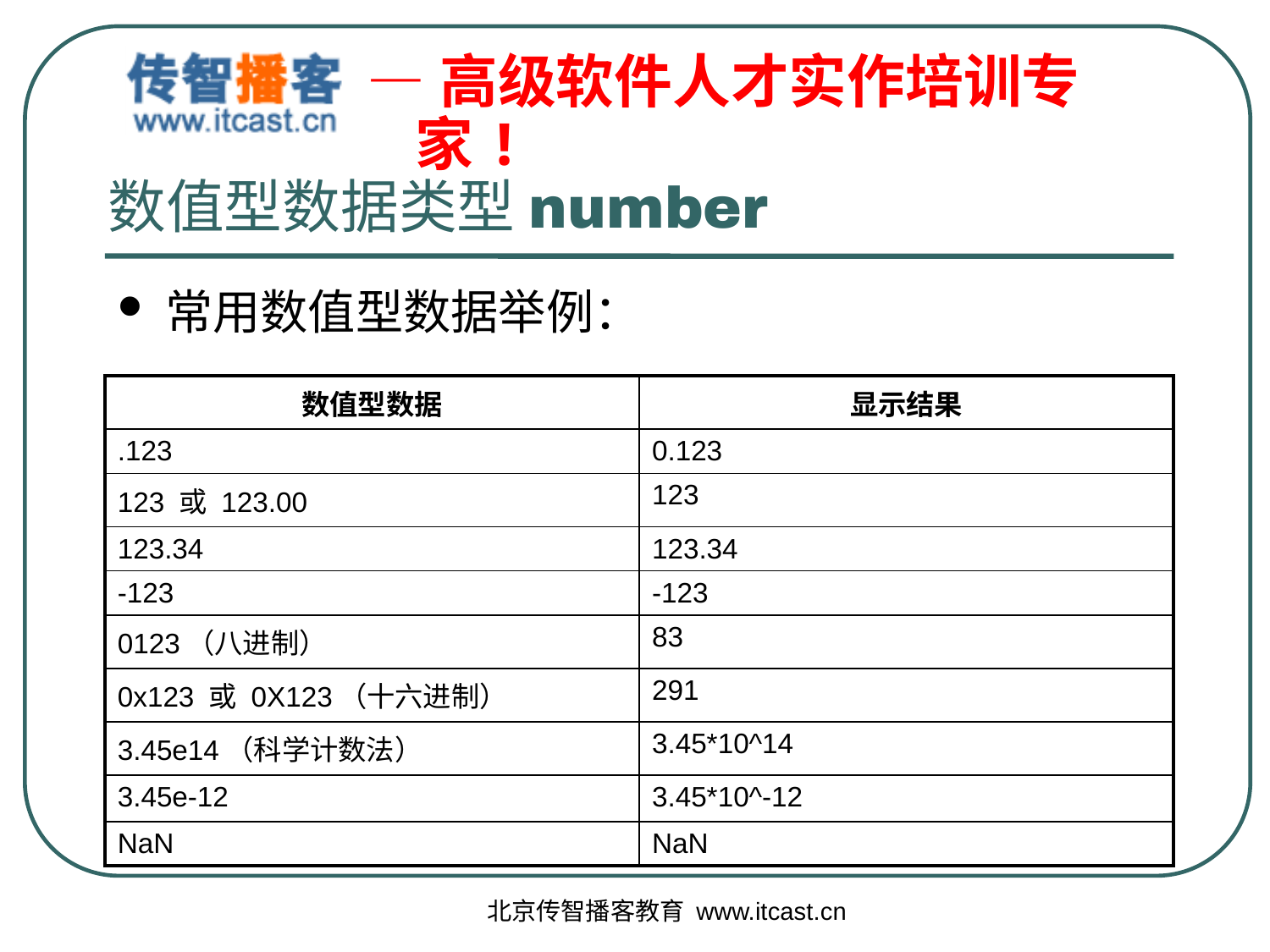

# 数值型数据类型number
常用数值型数据举例：

| 数值型数据 | 显示结果 |
| --- | --- |
| .123 | 0.123 |
| 123 或 123.00 | 123 |
| 123.34 | 123.34 |
| -123 | -123 |
| 0123（八进制） | 83 |
| 0x123 或 0X123（十六进制） | 291 |
| 3.45e14（科学计数法） | 3.45\*10^14 |
| 3.45e-12 | 3.45\*10^-12 |
| NaN | NaN |